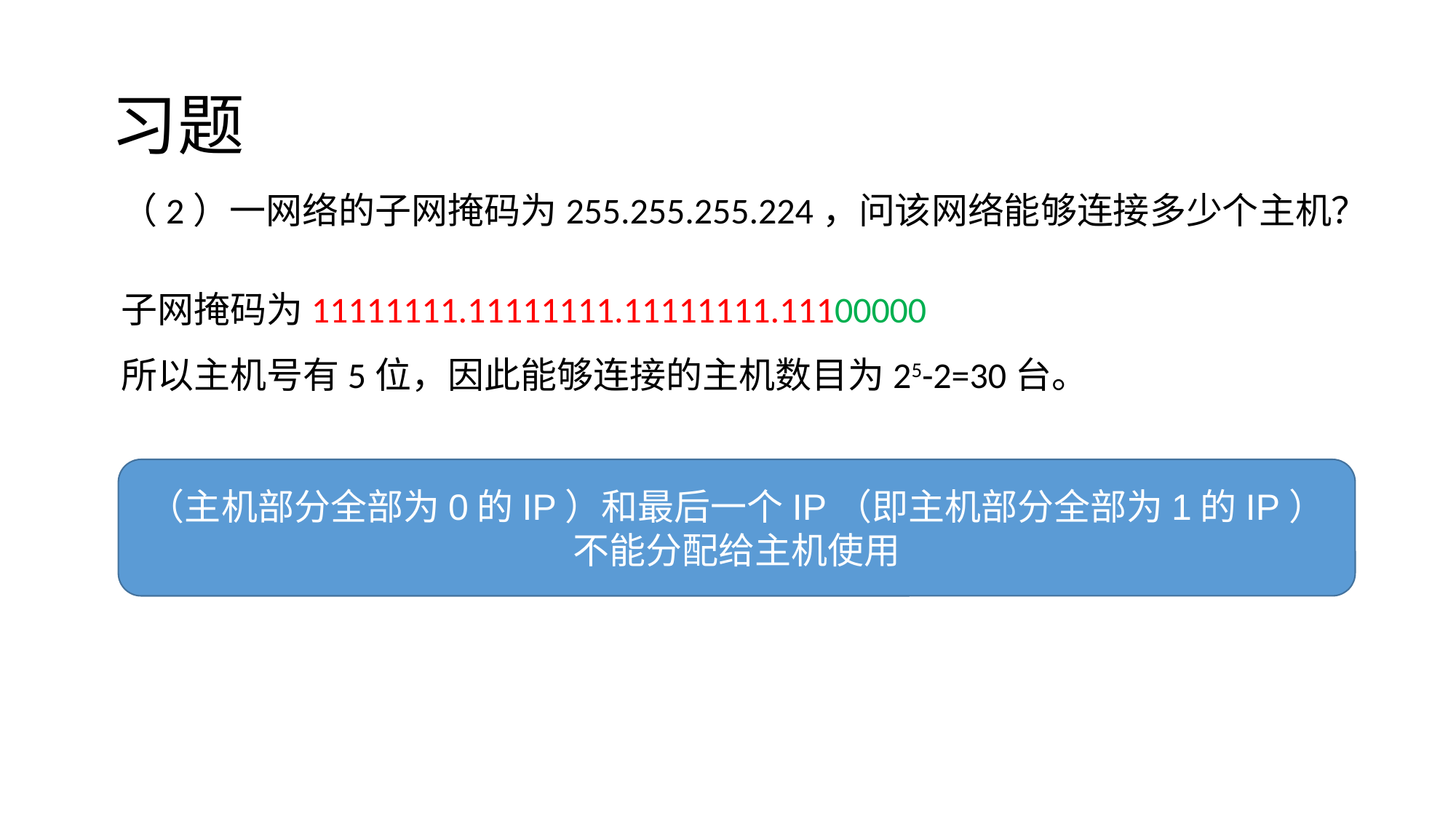

# 习题
（2）一网络的子网掩码为255.255.255.224，问该网络能够连接多少个主机？

子网掩码为11111111.11111111.11111111.11100000
所以主机号有5位，因此能够连接的主机数目为25-2=30台。
（主机部分全部为0的IP）和最后一个IP（即主机部分全部为1的IP）不能分配给主机使用